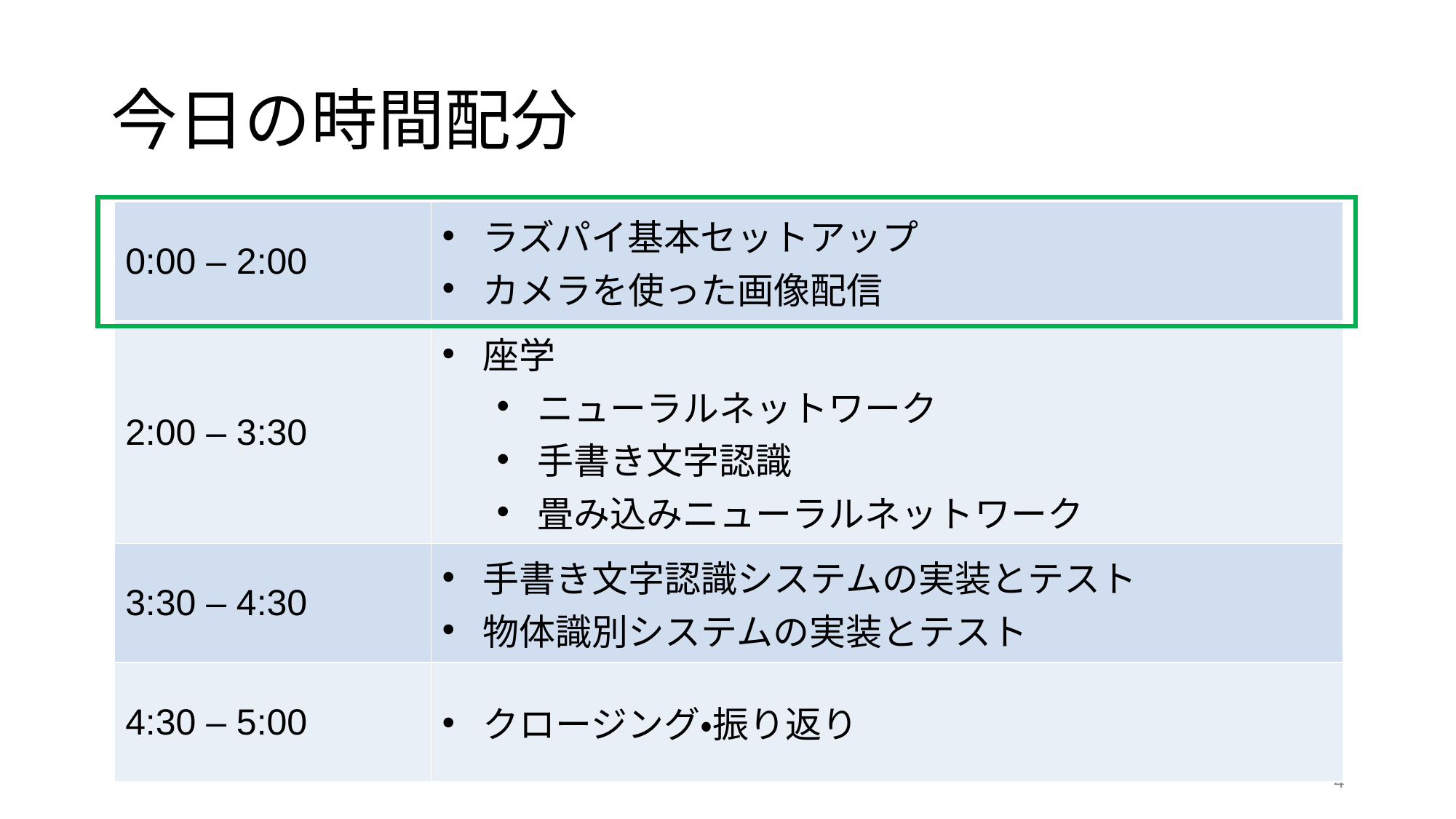

# 今日の時間配分

| 0:00 – 2:00 | ラズパイ基本セットアップ カメラを使った画像配信 |
| --- | --- |
| 2:00 – 3:30 | 座学 ニューラルネットワーク 手書き文字認識 畳み込みニューラルネットワーク |
| 3:30 – 4:30 | 手書き文字認識システムの実装とテスト 物体識別システムの実装とテスト |
| 4:30 – 5:00 | クロージング・振り返り |
4